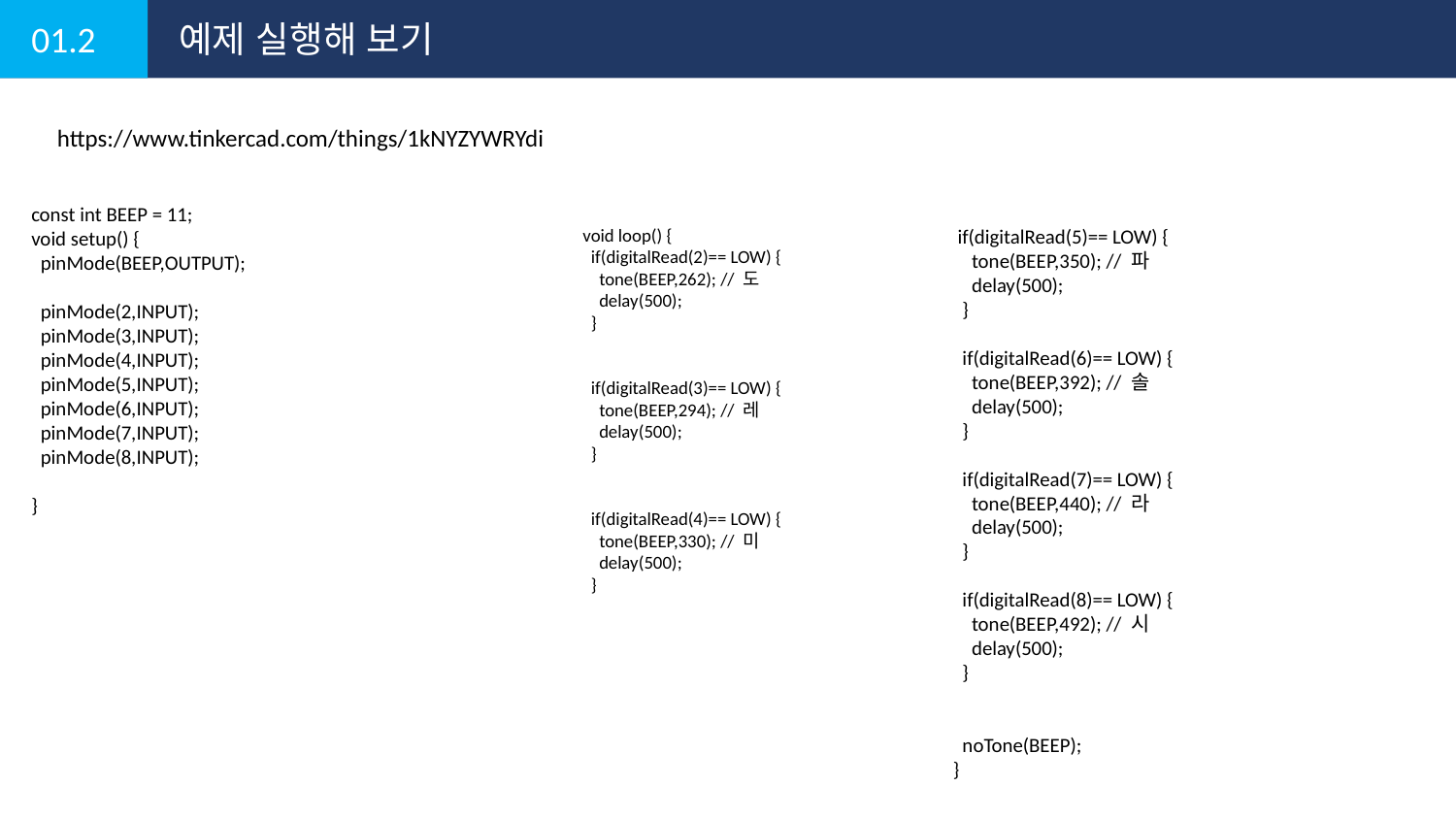

01.2
예제 실행해 보기
https://www.tinkercad.com/things/1kNYZYWRYdi
const int BEEP = 11;
void setup() {
  pinMode(BEEP,OUTPUT);

  pinMode(2,INPUT);
  pinMode(3,INPUT);
  pinMode(4,INPUT);
  pinMode(5,INPUT);
  pinMode(6,INPUT);
  pinMode(7,INPUT);
  pinMode(8,INPUT);

}
void loop() {
  if(digitalRead(2)== LOW) {
    tone(BEEP,262); // 도
    delay(500);
  }

  if(digitalRead(3)== LOW) {
    tone(BEEP,294); // 레
    delay(500);
  }

  if(digitalRead(4)== LOW) {
    tone(BEEP,330); // 미
    delay(500);
  }

 if(digitalRead(5)== LOW) {
    tone(BEEP,350); // 파
    delay(500);
  }

  if(digitalRead(6)== LOW) {
    tone(BEEP,392); // 솔
    delay(500);
  }

  if(digitalRead(7)== LOW) {
    tone(BEEP,440); // 라
    delay(500);
  }

  if(digitalRead(8)== LOW) {
    tone(BEEP,492); // 시
    delay(500);
  }

  noTone(BEEP);
}